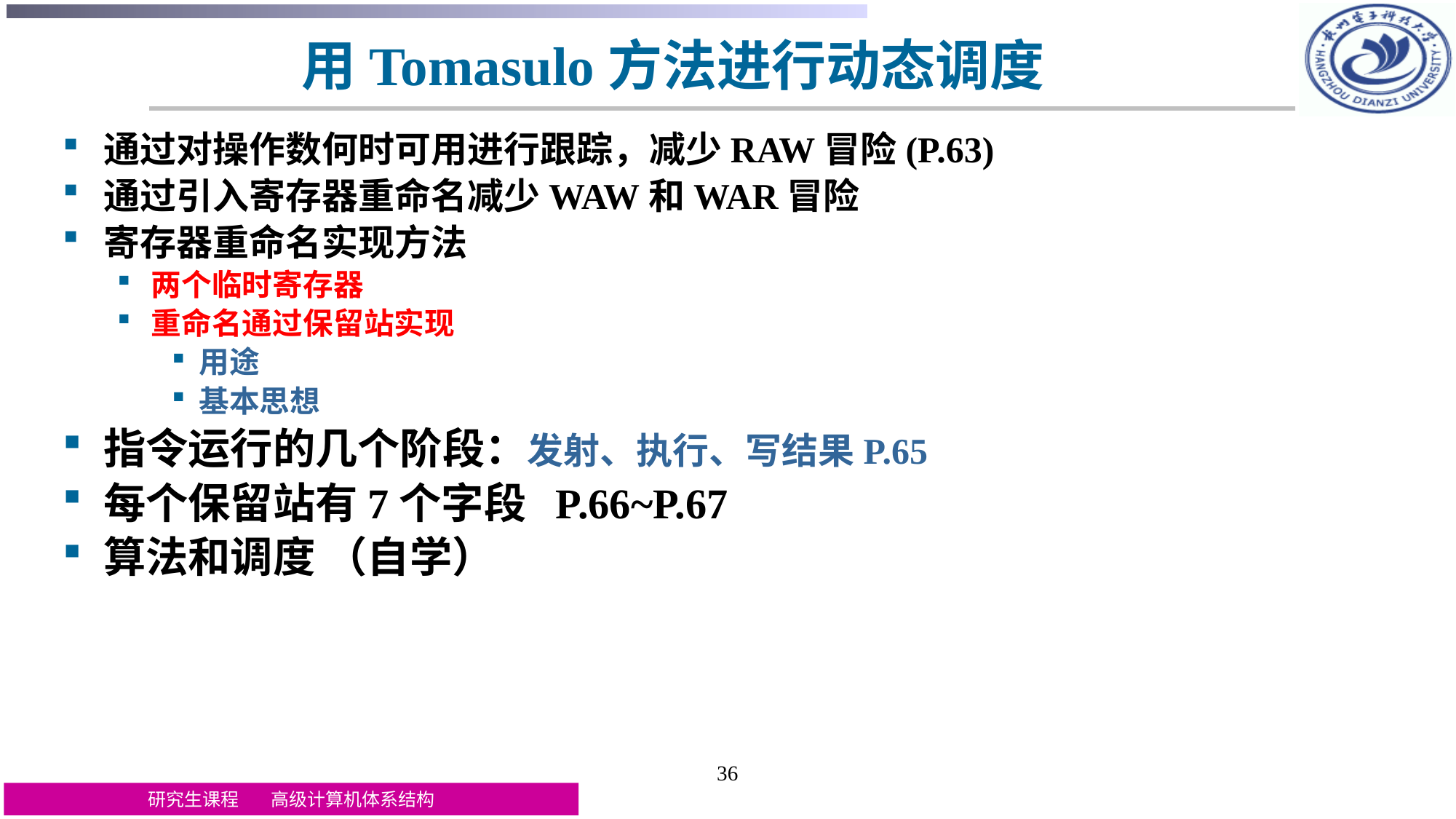

# 用Tomasulo方法进行动态调度
通过对操作数何时可用进行跟踪，减少RAW冒险(P.63)
通过引入寄存器重命名减少WAW和WAR冒险
寄存器重命名实现方法
两个临时寄存器
重命名通过保留站实现
用途
基本思想
指令运行的几个阶段：发射、执行、写结果P.65
每个保留站有7个字段  P.66~P.67
算法和调度 （自学）
36